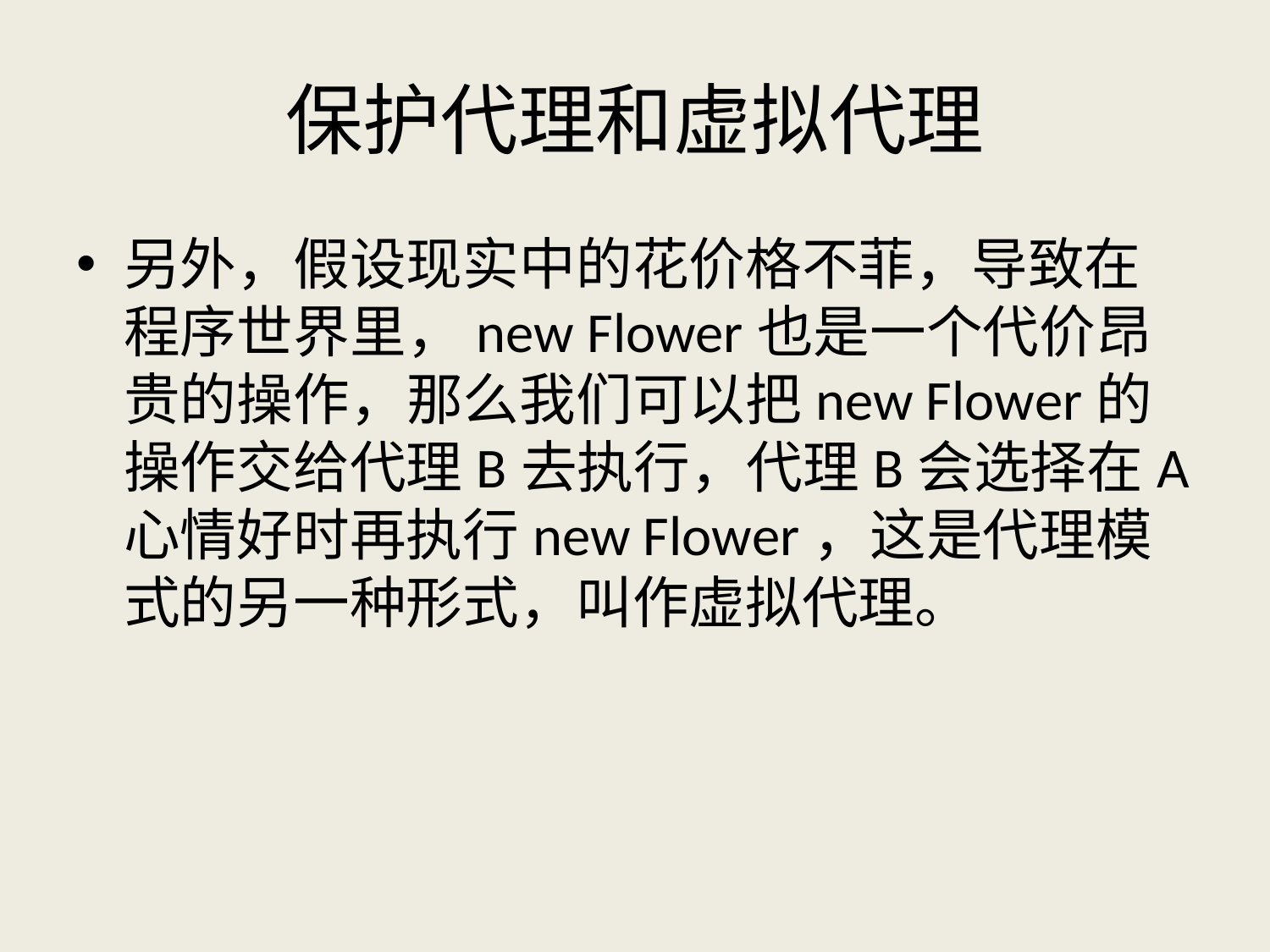

# 保护代理和虚拟代理
另外，假设现实中的花价格不菲，导致在程序世界里，new Flower也是一个代价昂贵的操作，那么我们可以把new Flower的操作交给代理B去执行，代理B会选择在A心情好时再执行new Flower，这是代理模式的另一种形式，叫作虚拟代理。